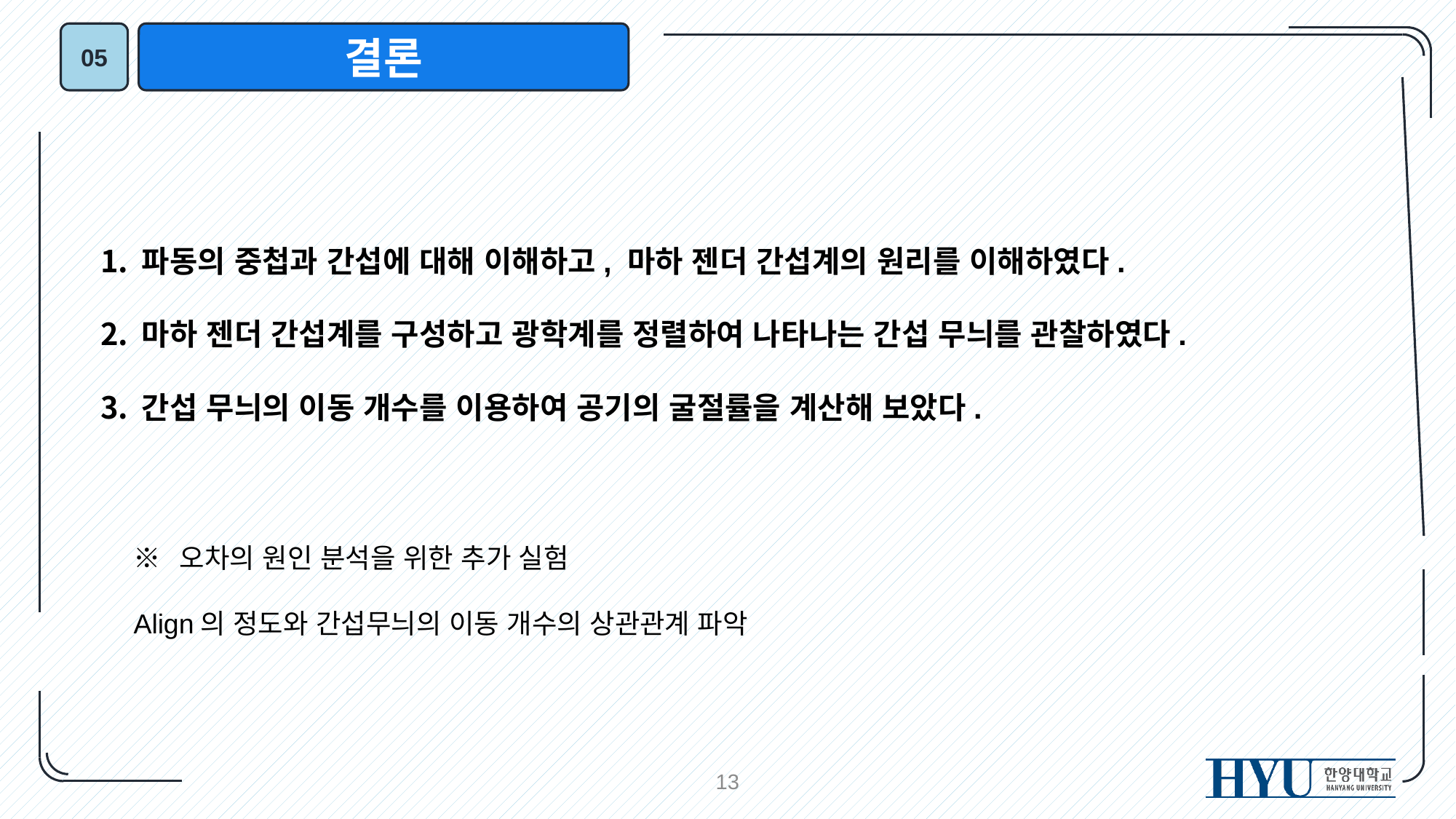

05
결론

파동의 중첩과 간섭에 대해 이해하고, 마하 젠더 간섭계의 원리를 이해하였다.

마하 젠더 간섭계를 구성하고 광학계를 정렬하여 나타나는 간섭 무늬를 관찰하였다.

간섭 무늬의 이동 개수를 이용하여 공기의 굴절률을 계산해 보았다.

※  오차의 원인 분석을 위한 추가 실험

Align의 정도와 간섭무늬의 이동 개수의 상관관계 파악
13